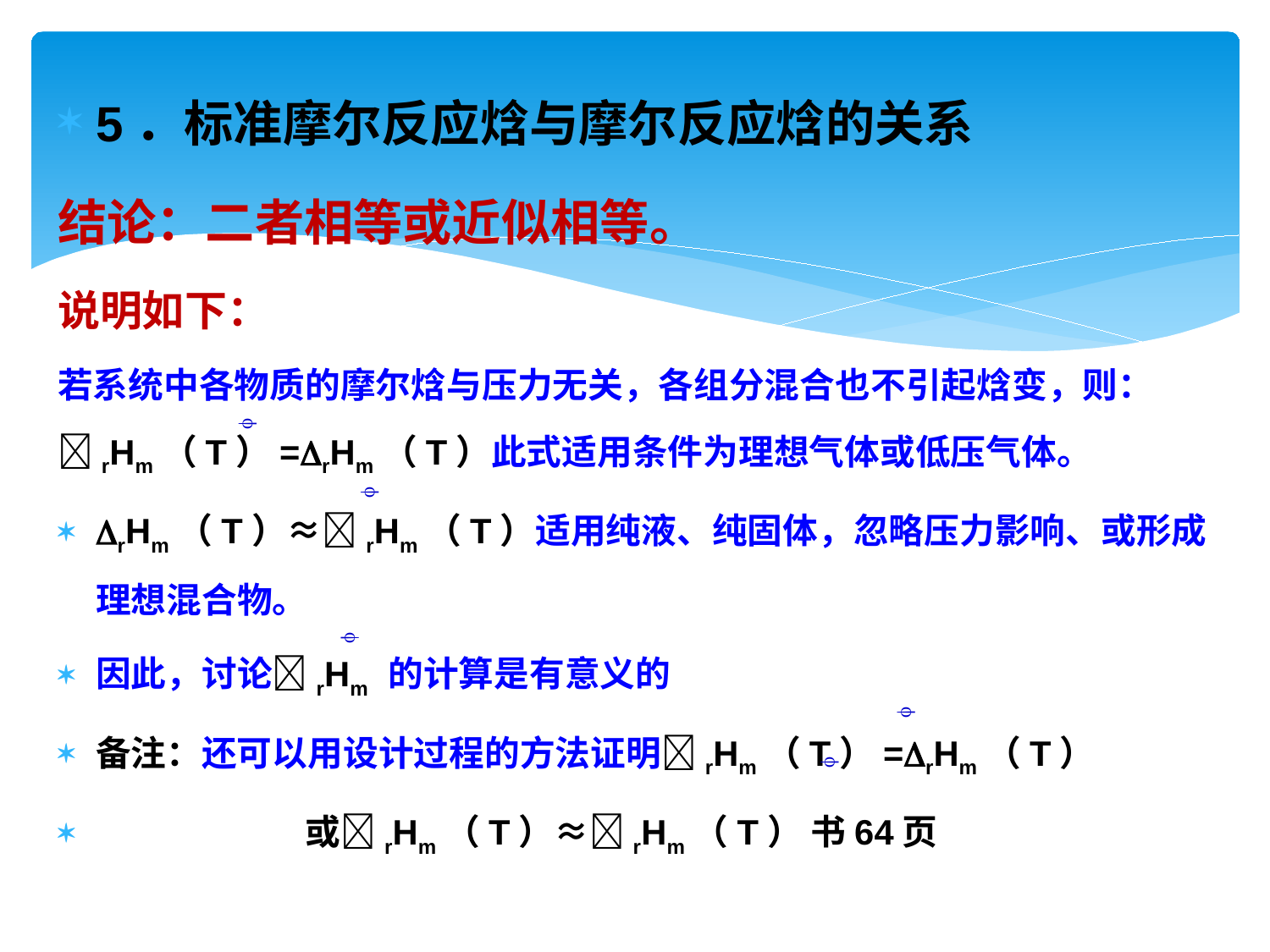

5．标准摩尔反应焓与摩尔反应焓的关系
结论：二者相等或近似相等。
说明如下：
若系统中各物质的摩尔焓与压力无关，各组分混合也不引起焓变，则： ΔrHm（T）=ΔrHm（T）此式适用条件为理想气体或低压气体。
ΔrHm（T）≈ΔrHm（T）适用纯液、纯固体，忽略压力影响、或形成理想混合物。
因此，讨论ΔrHm  的计算是有意义的
备注：还可以用设计过程的方法证明ΔrHm（T）=ΔrHm（T）
                         或ΔrHm（T）≈ΔrHm（T） 书64页
φ
φ
φ
φ
φ